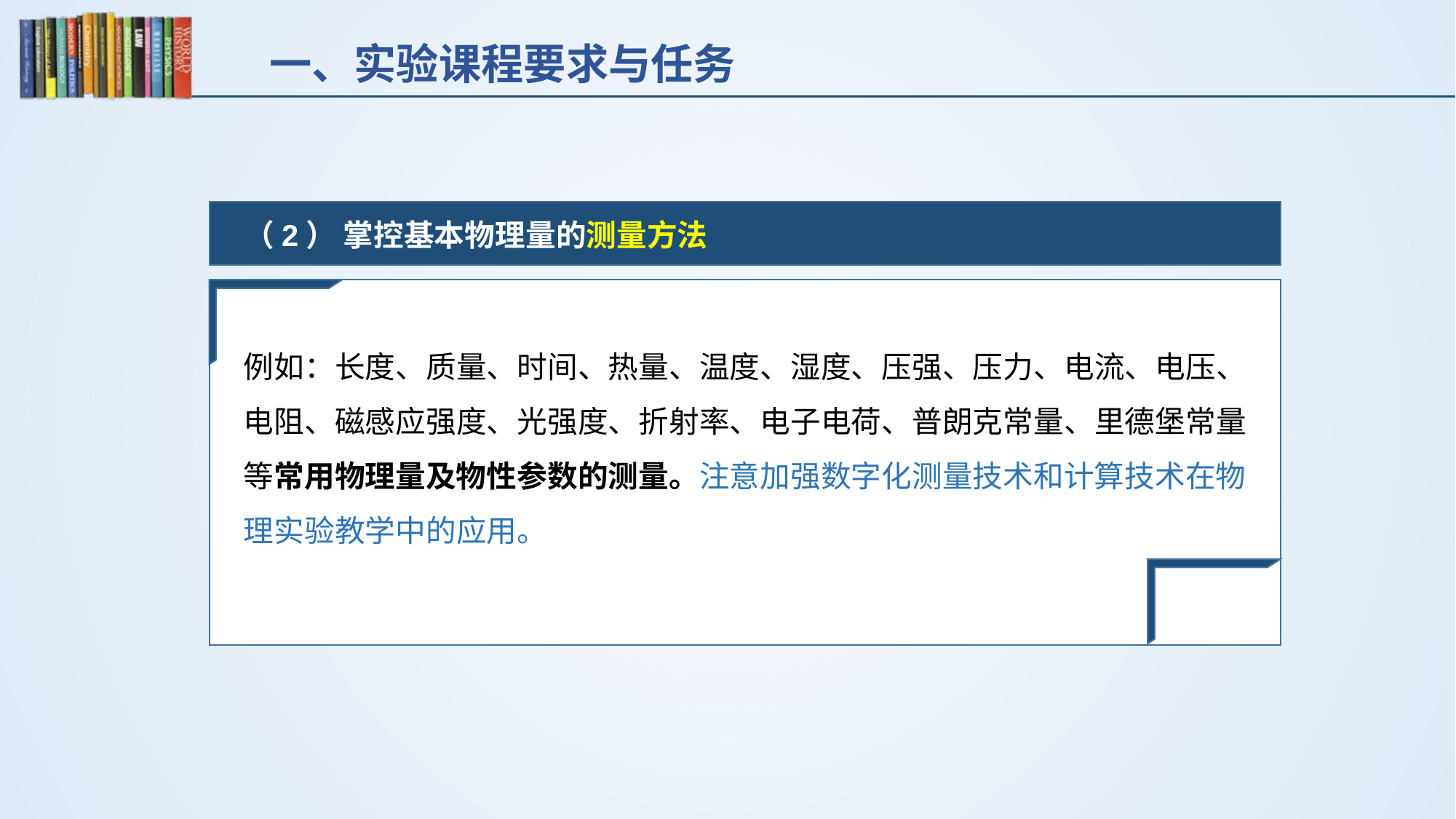

一、实验课程要求与任务

（2） 掌控基本物理量的测量方法

例如：长度、质量、时间、热量、温度、湿度、压强、压力、电流、电压、电阻、磁感应强度、光强度、折射率、电子电荷、普朗克常量、里德堡常量等常用物理量及物性参数的测量。注意加强数字化测量技术和计算技术在物理实验教学中的应用。